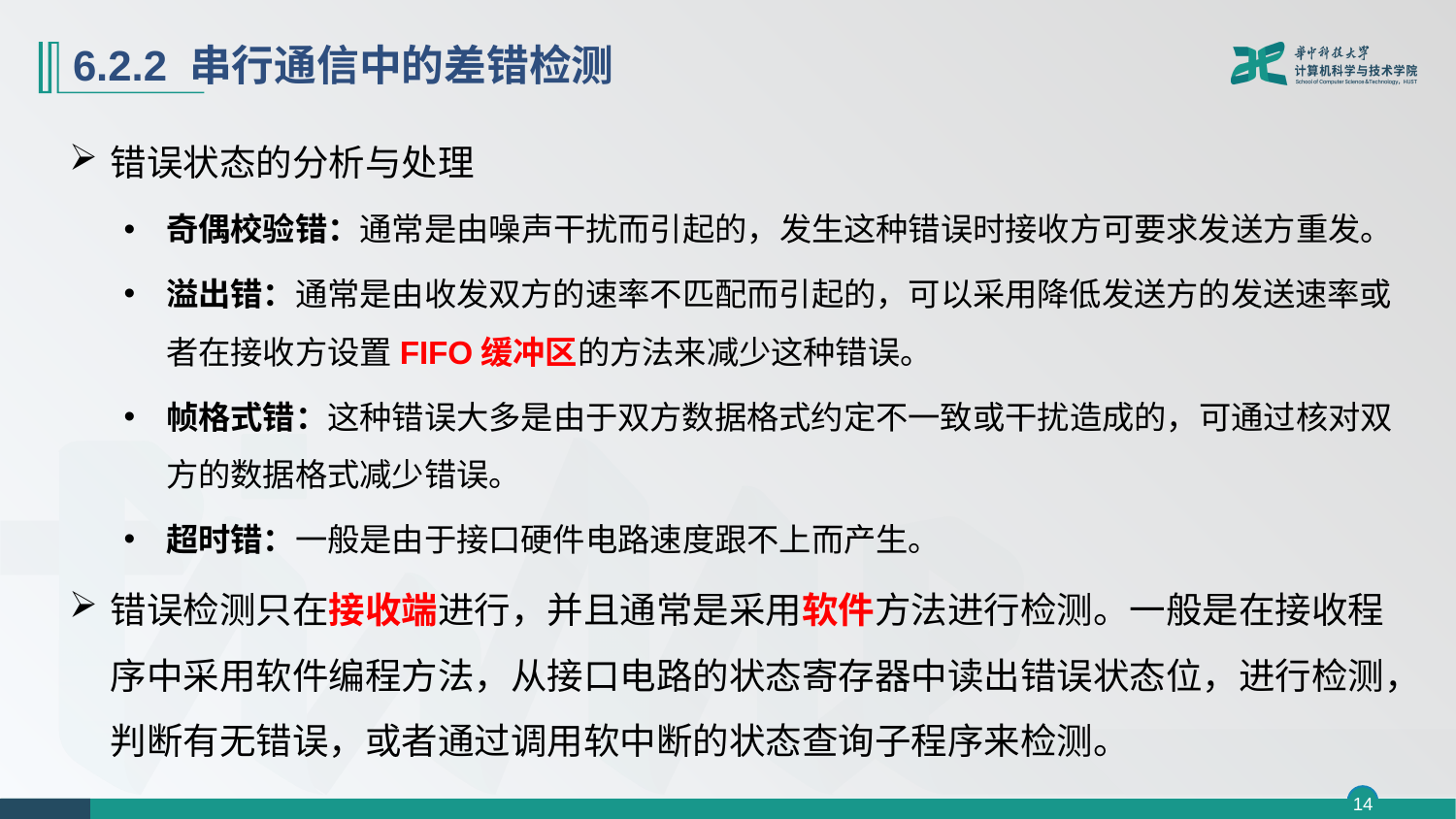

# 6.2.2 串行通信中的差错检测
错误状态的分析与处理
奇偶校验错：通常是由噪声干扰而引起的，发生这种错误时接收方可要求发送方重发。
溢出错：通常是由收发双方的速率不匹配而引起的，可以采用降低发送方的发送速率或者在接收方设置FIFO缓冲区的方法来减少这种错误。
帧格式错：这种错误大多是由于双方数据格式约定不一致或干扰造成的，可通过核对双方的数据格式减少错误。
超时错：一般是由于接口硬件电路速度跟不上而产生。
错误检测只在接收端进行，并且通常是采用软件方法进行检测。一般是在接收程序中采用软件编程方法，从接口电路的状态寄存器中读出错误状态位，进行检测，判断有无错误，或者通过调用软中断的状态查询子程序来检测。